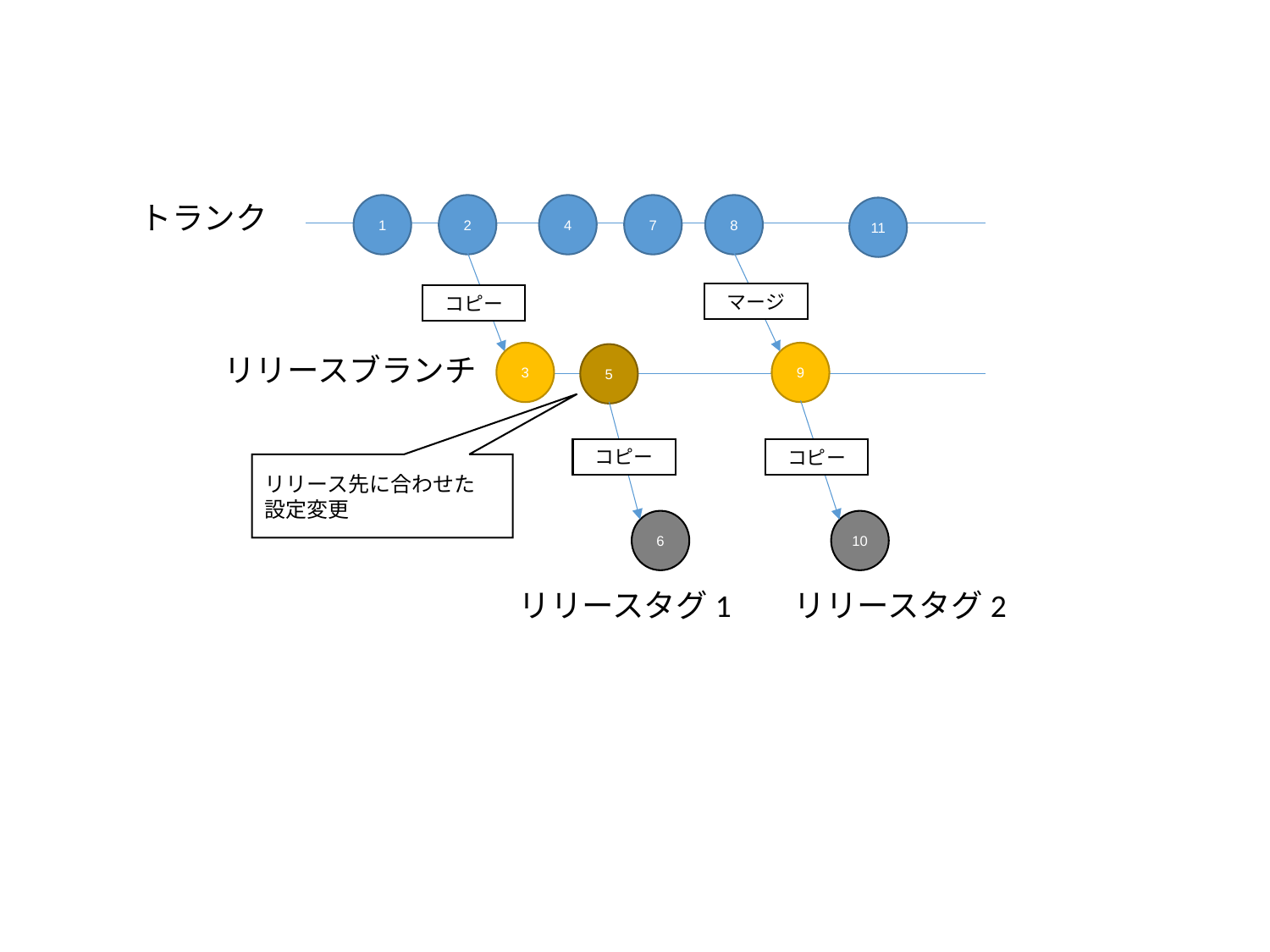

トランク
1
2
4
7
8
11
マージ
コピー
9
3
リリースブランチ
5
コピー
コピー
リリース先に合わせた
設定変更
6
10
リリースタグ1
リリースタグ2